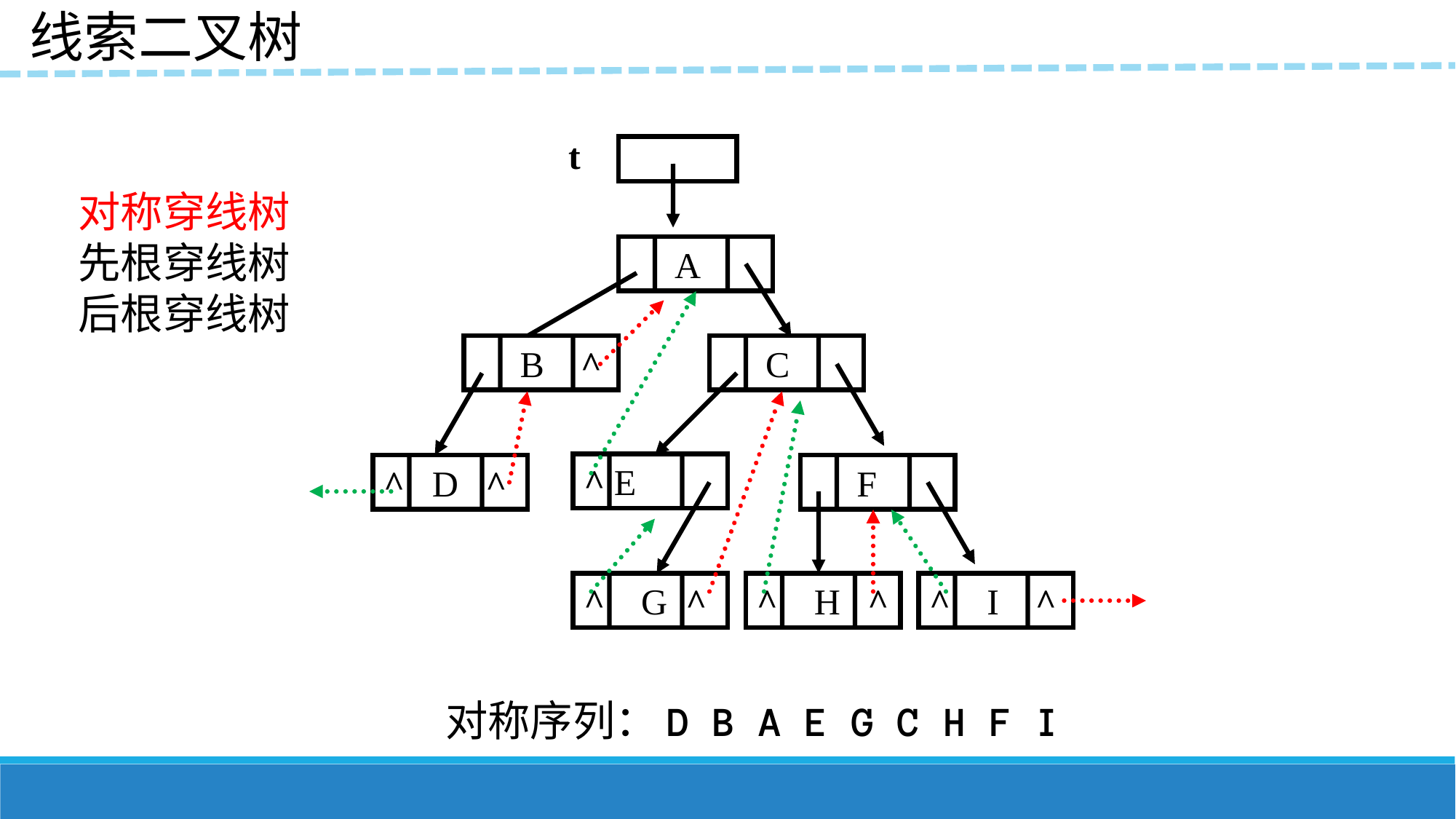

线索二叉树
t

对称穿线树
先根穿线树
后根穿线树

     A

     B    ^
     C

^ E

^   D   ^
     F

^    G  ^
^    H   ^
^    I    ^

对称序列：D B A E G C H F I